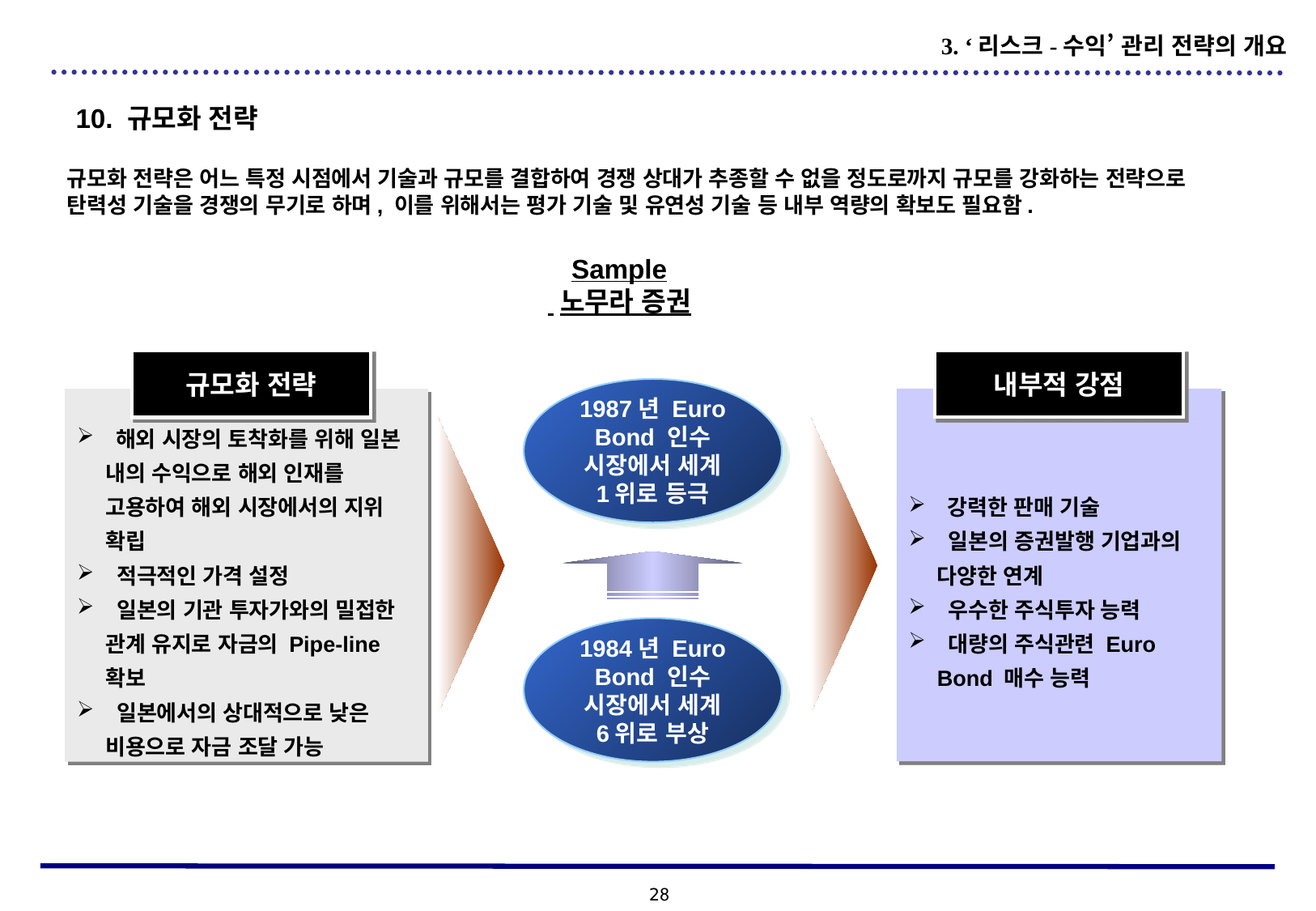

3. ‘리스크-수익’ 관리 전략의 개요
10. 규모화 전략
규모화 전략은 어느 특정 시점에서 기술과 규모를 결합하여 경쟁 상대가 추종할 수 없을 정도로까지 규모를 강화하는 전략으로 탄력성 기술을 경쟁의 무기로 하며, 이를 위해서는 평가 기술 및 유연성 기술 등 내부 역량의 확보도 필요함.
Sample
 노무라 증권
내부적 강점
규모화 전략
1987년 Euro Bond 인수 시장에서 세계 1위로 등극

 강력한 판매 기술
 일본의 증권발행 기업과의 다양한 연계
 우수한 주식투자 능력
 대량의 주식관련 Euro Bond 매수 능력

 해외 시장의 토착화를 위해 일본 내의 수익으로 해외 인재를 고용하여 해외 시장에서의 지위 확립
 적극적인 가격 설정
 일본의 기관 투자가와의 밀접한 관계 유지로 자금의 Pipe-line 확보
 일본에서의 상대적으로 낮은 비용으로 자금 조달 가능

1984년 Euro Bond 인수 시장에서 세계 6위로 부상